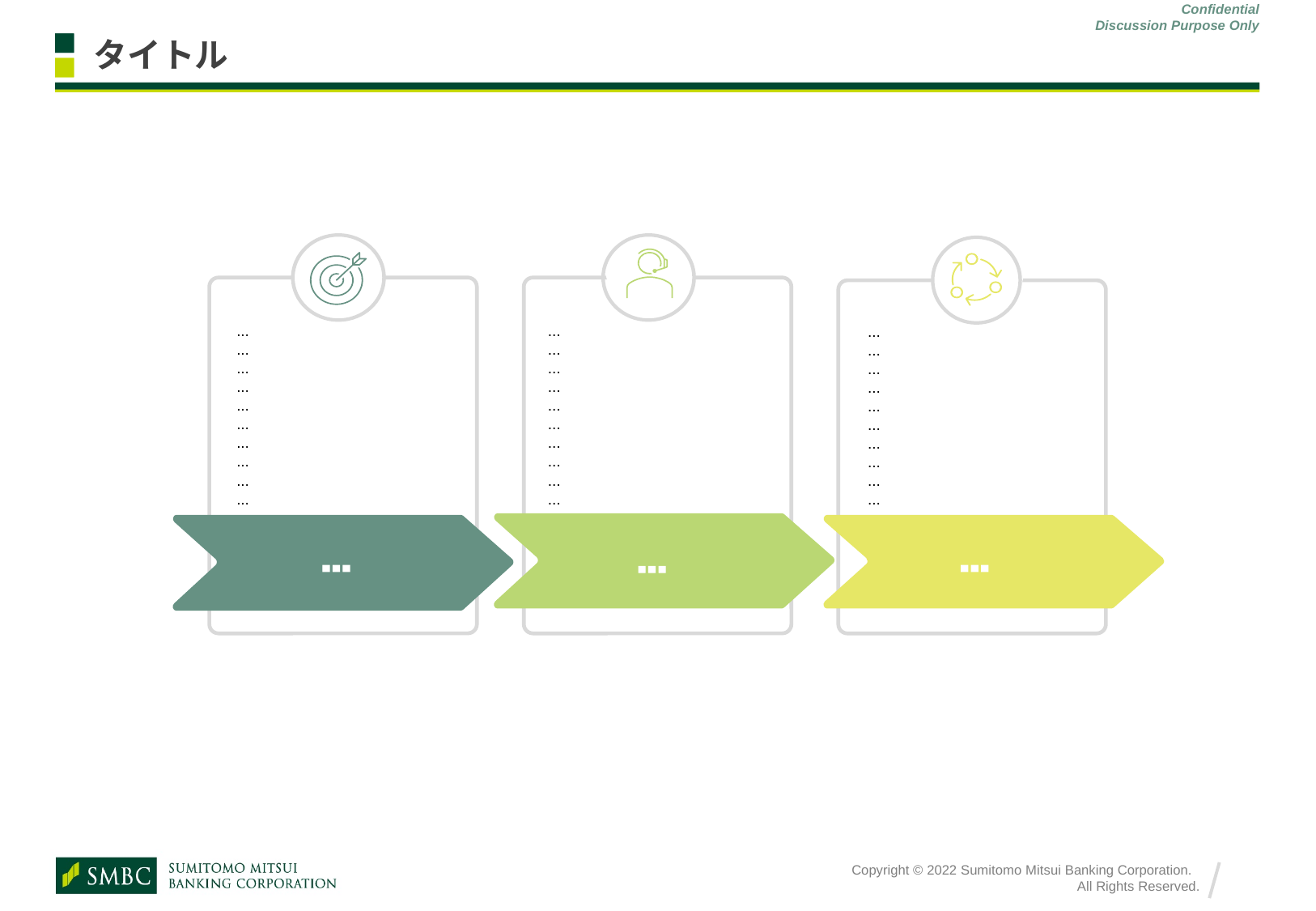

# タイトル

...
...
...
...
...
...
...
...
...
...
...
...
...
...
...
...
...
...
...
...
...
...
...
...
...
...
...
...
...
...

…
…
…